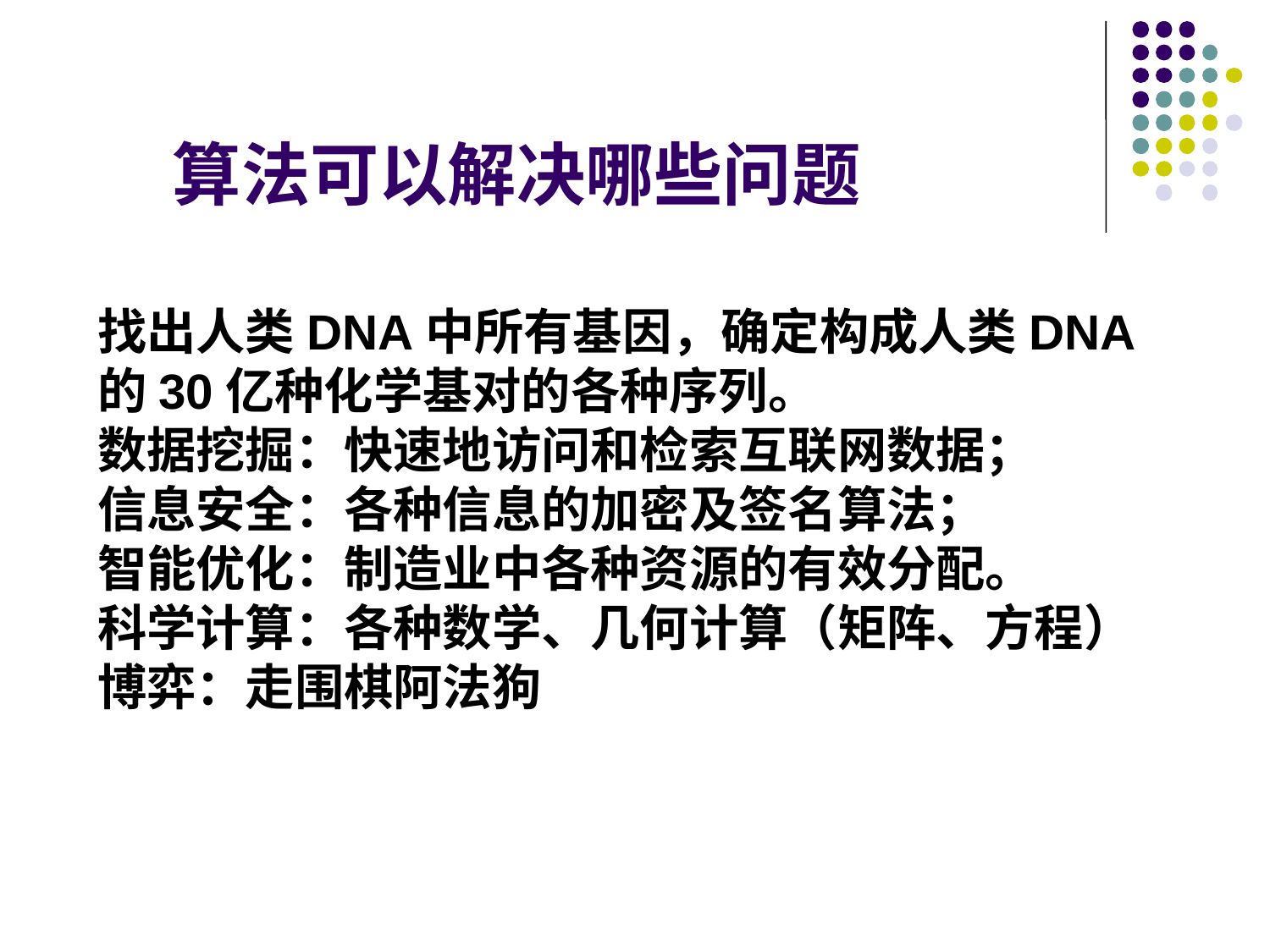

算法可以解决哪些问题
找出人类DNA中所有基因，确定构成人类DNA的30亿种化学基对的各种序列。
数据挖掘：快速地访问和检索互联网数据；
信息安全：各种信息的加密及签名算法；
智能优化：制造业中各种资源的有效分配。
科学计算：各种数学、几何计算（矩阵、方程）
博弈：走围棋阿法狗